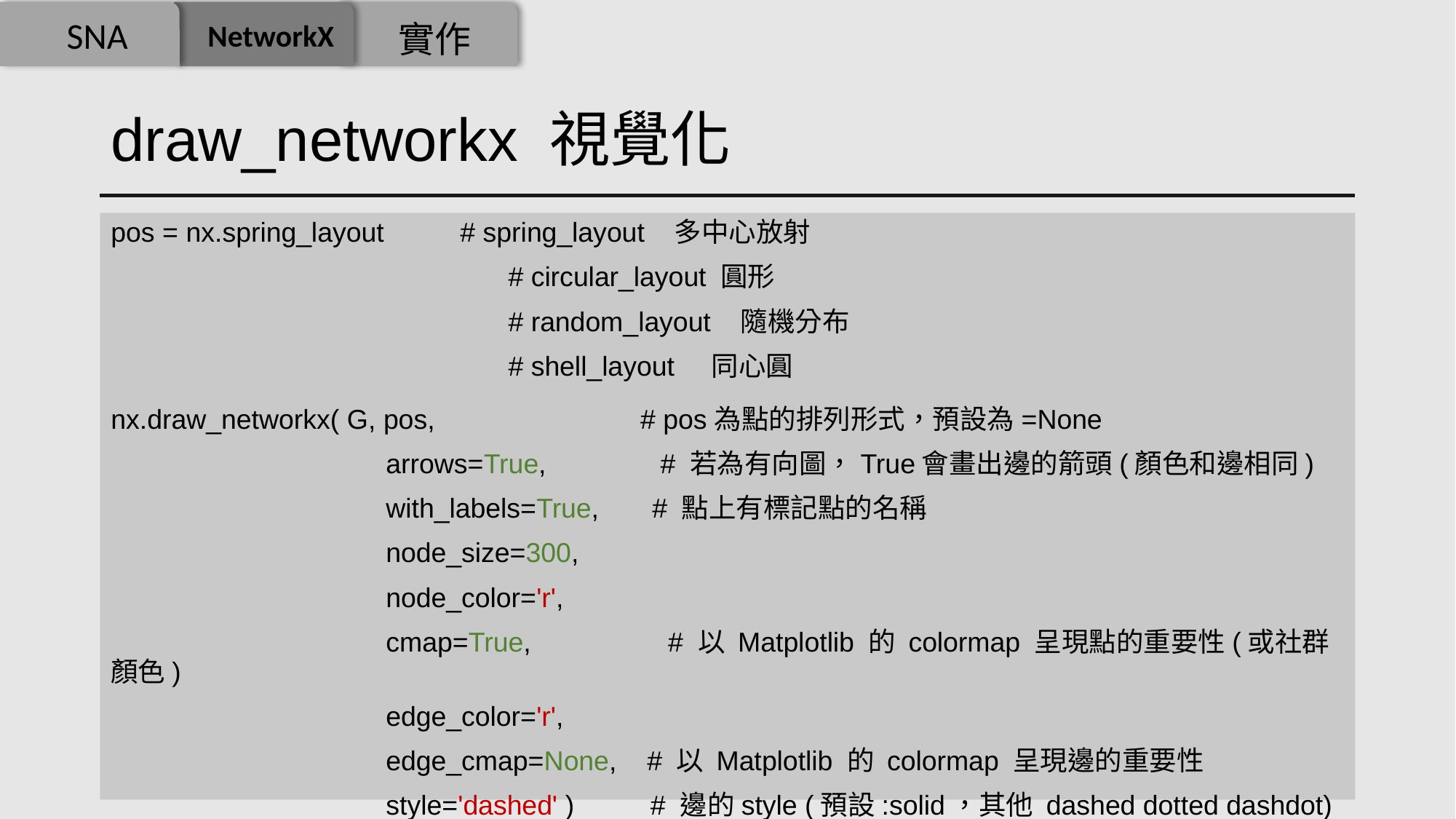

SNA
NetworkX
實作
# draw_networkx 視覺化
pos = nx.spring_layout          # spring_layout   多中心放射
                                                    # circular_layout 圓形
                                                    # random_layout   隨機分布
                                                    # shell_layout    同心圓
nx.draw_networkx( G, pos,                           # pos為點的排列形式，預設為=None
                                    arrows=True,               # 若為有向圖，True會畫出邊的箭頭(顏色和邊相同)
                                    with_labels=True,       # 點上有標記點的名稱
                                    node_size=300,
                                    node_color='r',
                                    cmap=True,                  # 以 Matplotlib 的 colormap 呈現點的重要性(或社群顏色)
                                    edge_color='r',
                                    edge_cmap=None,    # 以 Matplotlib 的 colormap 呈現邊的重要性
                                    style='dashed' )          # 邊的style (預設:solid，其他 dashed dotted dashdot)